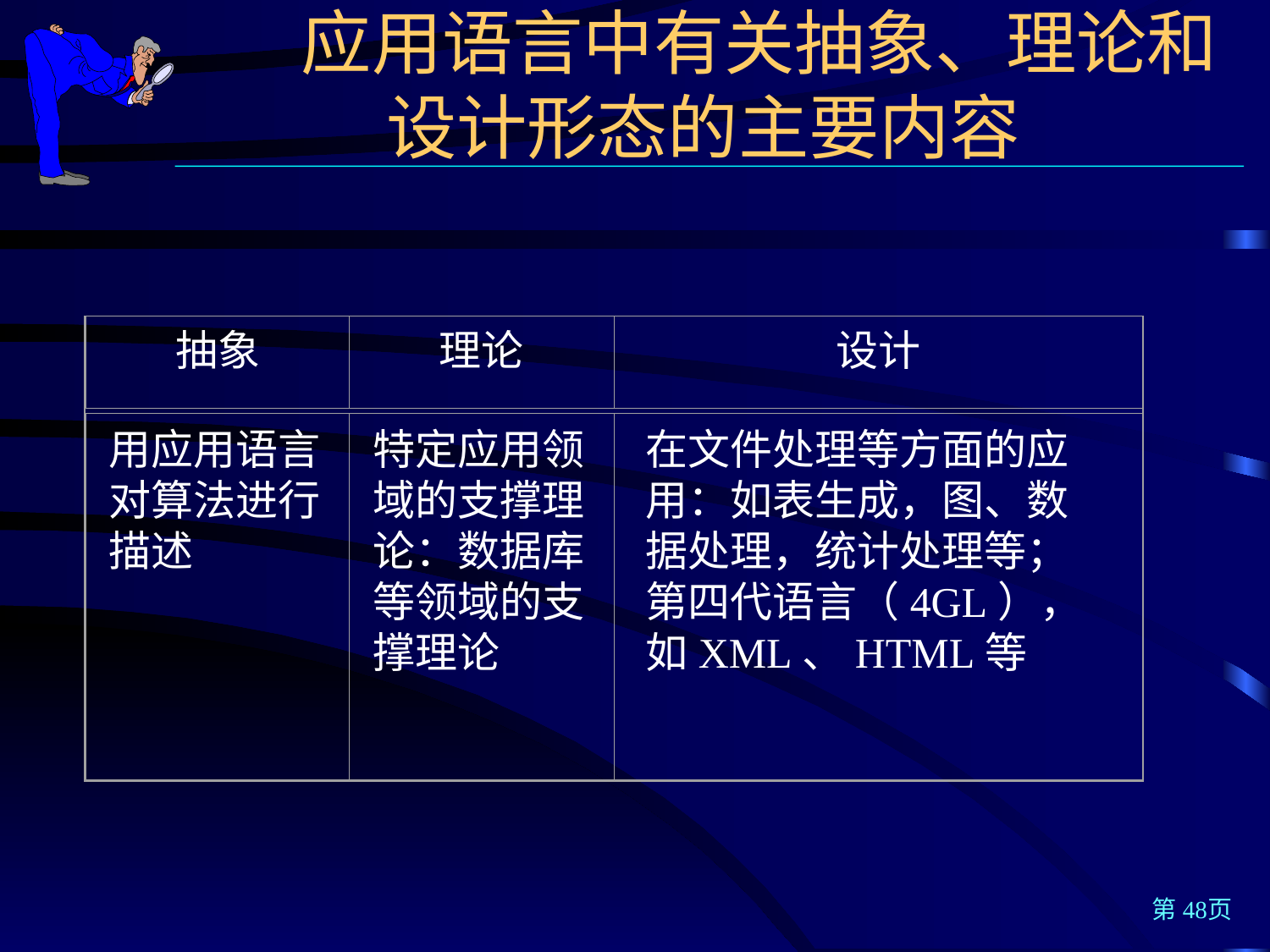

应用语言中有关抽象、理论和设计形态的主要内容

抽象

理论

设计

用应用语言对算法进行描述

特定应用领域的支撑理论：数据库等领域的支撑理论

在文件处理等方面的应用：如表生成，图、数据处理，统计处理等；
第四代语言（4GL），如XML、HTML等
第48页